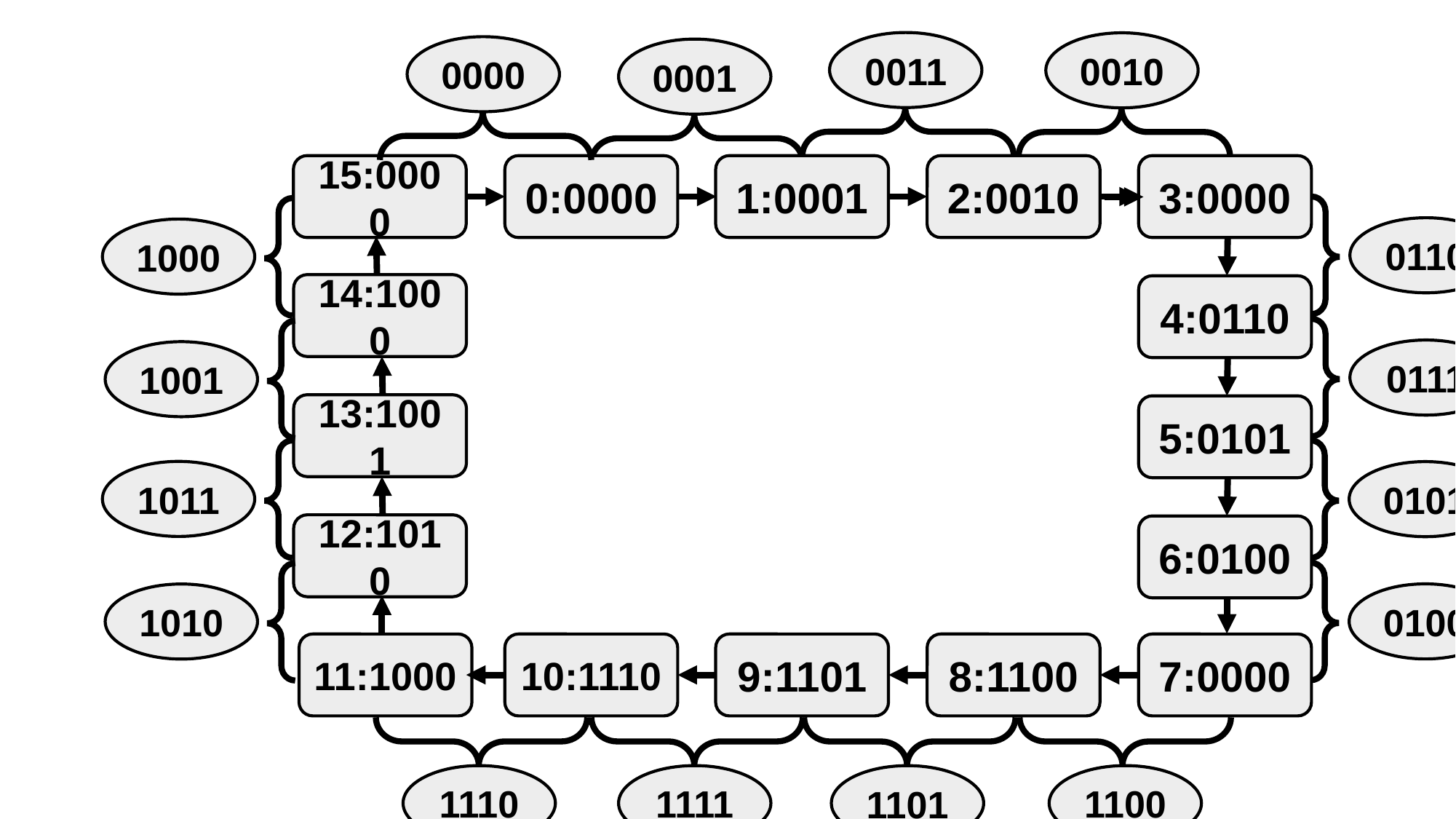

0011

0010
0000
0001
15:0000
0:0000
1:0001
2:0010
3:0000

0110
1000
14:1000
4:0110

0111
1001
13:1001
5:0101

1011
0101
叠加后状态
12:1010
6:0100

0001

0100
1010
11:1000
10:1110
9:1101
8:1100
7:0000

0:0000
1:0001
显示状态1
显示状态0
1110
1111
1100
1101